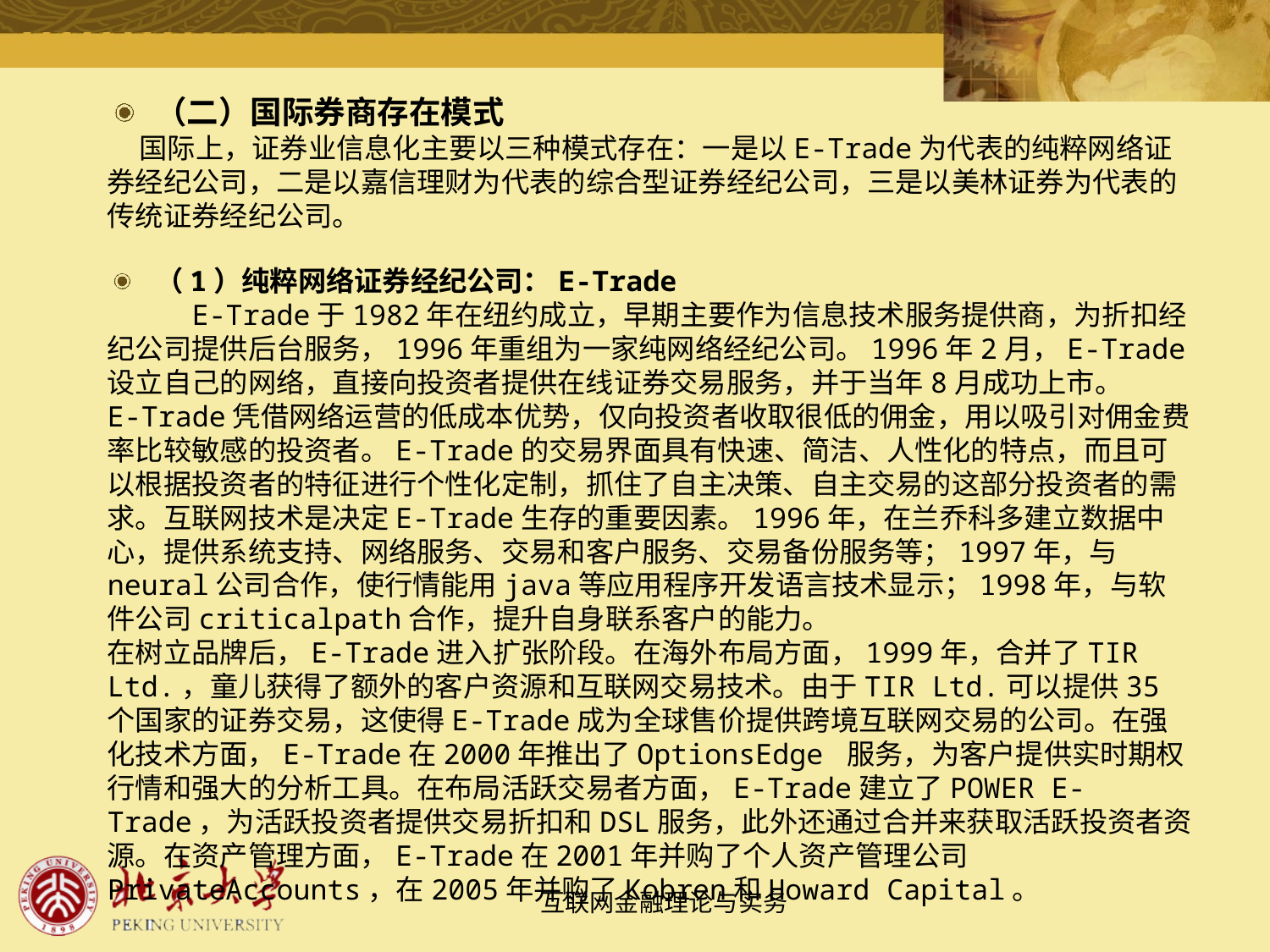

（二）国际券商存在模式
    国际上，证券业信息化主要以三种模式存在：一是以E-Trade为代表的纯粹网络证券经纪公司，二是以嘉信理财为代表的综合型证券经纪公司，三是以美林证券为代表的传统证券经纪公司。
（1）纯粹网络证券经纪公司：E-Trade
     E-Trade于1982年在纽约成立，早期主要作为信息技术服务提供商，为折扣经纪公司提供后台服务，1996年重组为一家纯网络经纪公司。1996年2月，E-Trade设立自己的网络，直接向投资者提供在线证券交易服务，并于当年8月成功上市。
E-Trade凭借网络运营的低成本优势，仅向投资者收取很低的佣金，用以吸引对佣金费率比较敏感的投资者。E-Trade的交易界面具有快速、简洁、人性化的特点，而且可以根据投资者的特征进行个性化定制，抓住了自主决策、自主交易的这部分投资者的需求。互联网技术是决定E-Trade生存的重要因素。1996年，在兰乔科多建立数据中心，提供系统支持、网络服务、交易和客户服务、交易备份服务等；1997年，与neural公司合作，使行情能用java等应用程序开发语言技术显示；1998年，与软件公司criticalpath合作，提升自身联系客户的能力。
在树立品牌后，E-Trade进入扩张阶段。在海外布局方面，1999年，合并了TIR Ltd.，童儿获得了额外的客户资源和互联网交易技术。由于TIR Ltd.可以提供35个国家的证券交易，这使得E-Trade成为全球售价提供跨境互联网交易的公司。在强化技术方面，E-Trade在2000年推出了OptionsEdge 服务，为客户提供实时期权行情和强大的分析工具。在布局活跃交易者方面，E-Trade建立了POWER E-Trade，为活跃投资者提供交易折扣和DSL服务，此外还通过合并来获取活跃投资者资源。在资产管理方面，E-Trade在2001年并购了个人资产管理公司PrivateAccounts，在2005年并购了Kobren和Howard Capital。